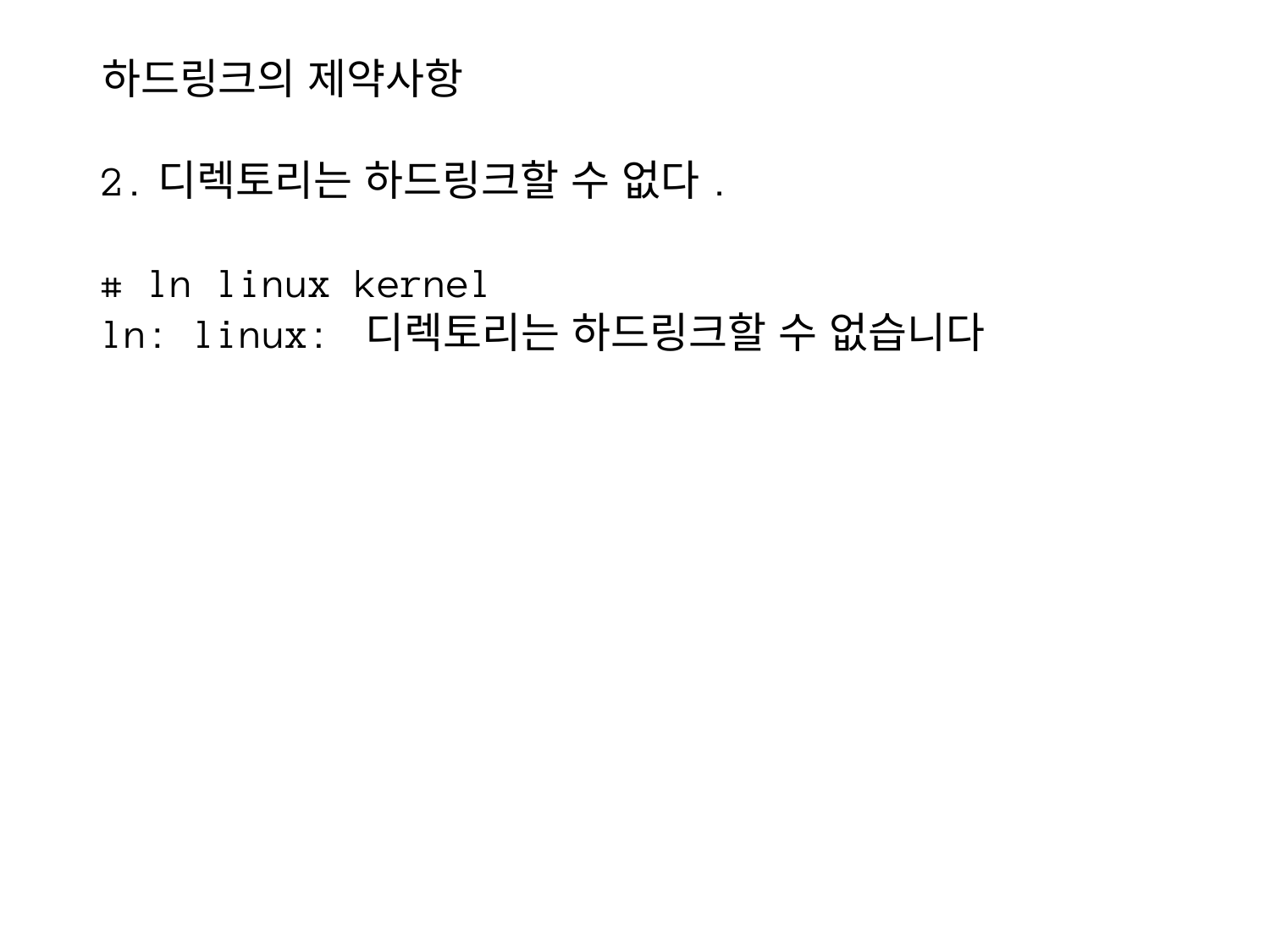

하드링크의 제약사항

2.디렉토리는 하드링크할 수 없다.

# ln linux kernel
ln: linux: 디렉토리는 하드링크할 수 없습니다